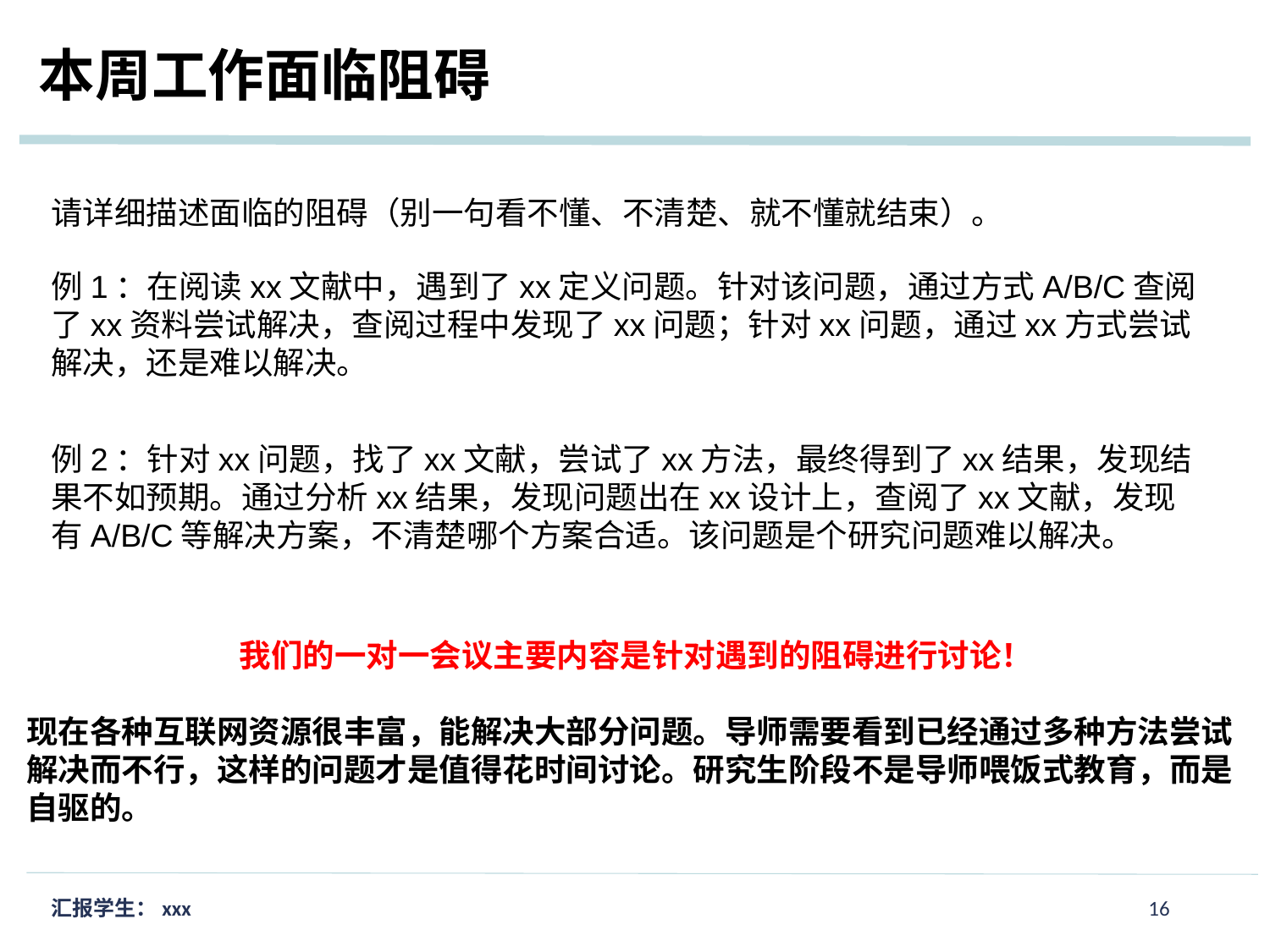

本周工作面临阻碍
请详细描述面临的阻碍（别一句看不懂、不清楚、就不懂就结束）。
例1：在阅读xx文献中，遇到了xx定义问题。针对该问题，通过方式A/B/C查阅了xx资料尝试解决，查阅过程中发现了xx问题；针对xx问题，通过xx方式尝试解决，还是难以解决。
例2：针对xx问题，找了xx文献，尝试了xx方法，最终得到了xx结果，发现结果不如预期。通过分析xx结果，发现问题出在xx设计上，查阅了xx文献，发现有A/B/C等解决方案，不清楚哪个方案合适。该问题是个研究问题难以解决。

我们的一对一会议主要内容是针对遇到的阻碍进行讨论！

现在各种互联网资源很丰富，能解决大部分问题。导师需要看到已经通过多种方法尝试解决而不行，这样的问题才是值得花时间讨论。研究生阶段不是导师喂饭式教育，而是自驱的。

汇报学生：xxx
16